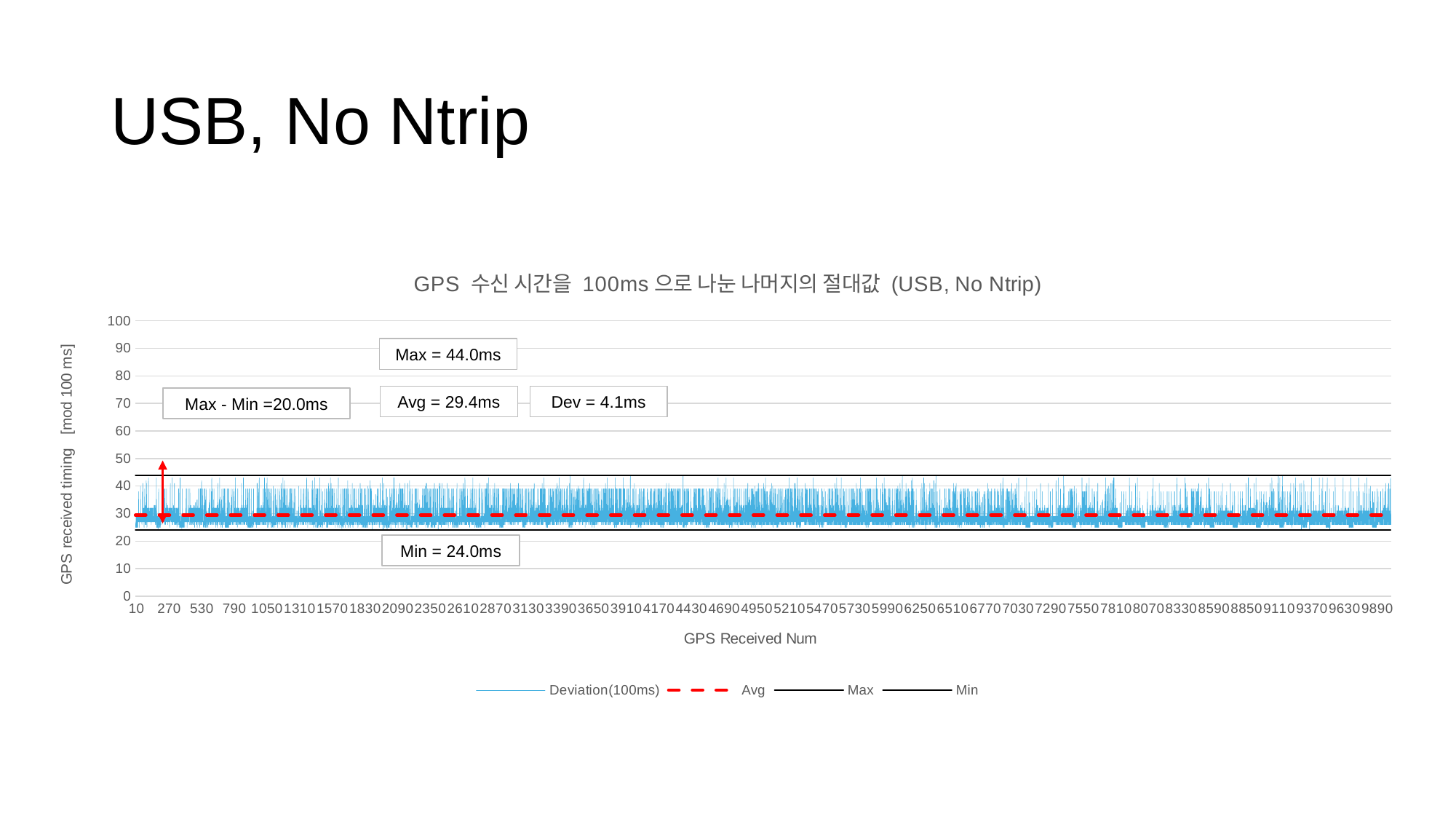

# USB, No Ntrip

### Chart: GPS 수신 시간을 100ms으로 나눈 나머지의 절대값 (USB, No Ntrip)

| Category |  |  |  |  |
|---|---|---|---|---|
Max = 44.0ms
Avg = 29.4ms
Dev = 4.1ms
Max - Min =20.0ms
Min = 24.0ms